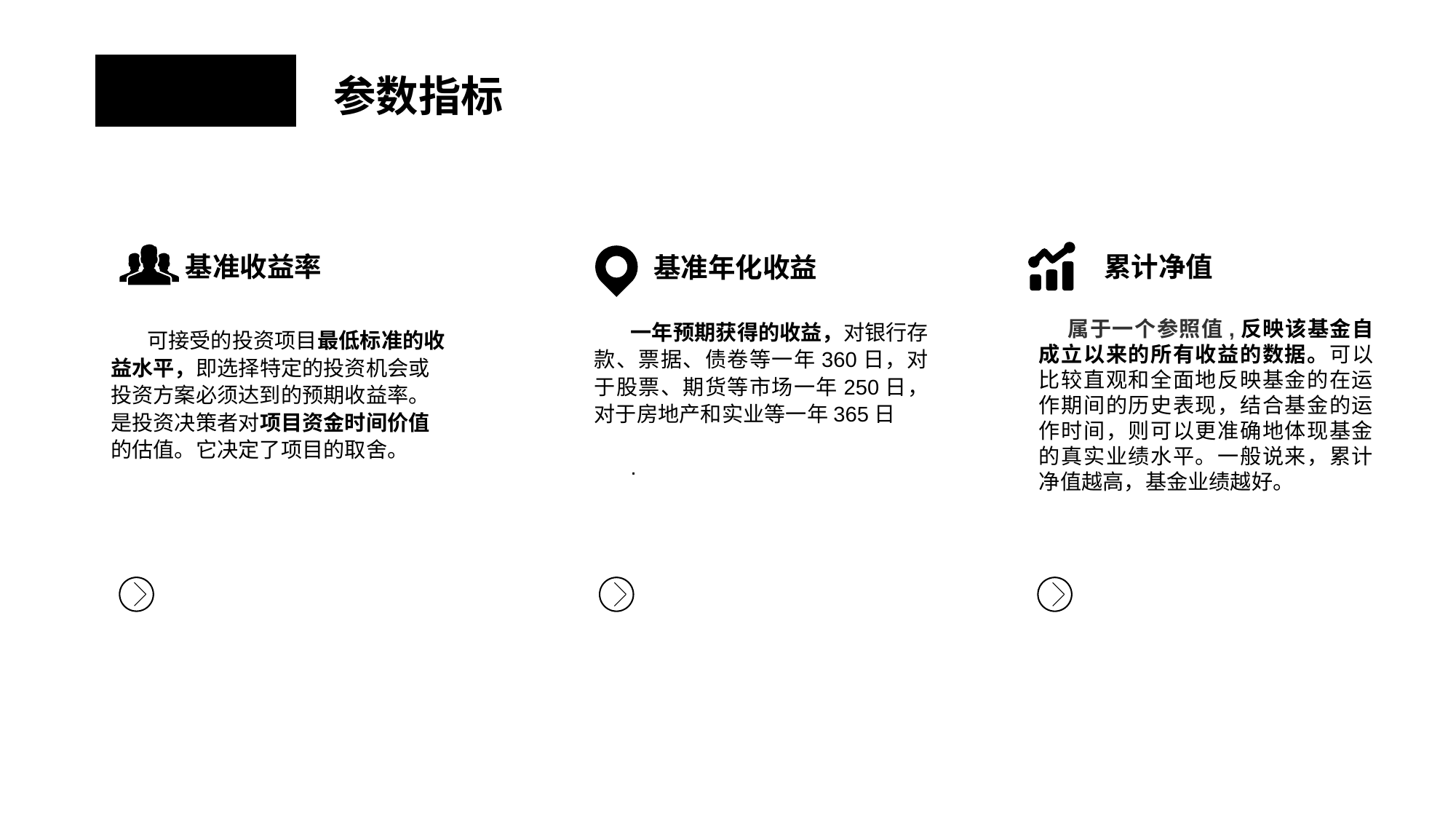

参数指标

累计净值

基准收益率

基准年化收益

    属于一个参照值,反映该基金自成立以来的所有收益的数据。可以比较直观和全面地反映基金的在运作期间的历史表现，结合基金的运作时间，则可以更准确地体现基金的真实业绩水平。一般说来，累计净值越高，基金业绩越好。
一年预期获得的收益，对银行存款、票据、债卷等一年360日，对于股票、期货等市场一年250日，对于房地产和实业等一年365日

.
可接受的投资项目最低标准的收益水平，即选择特定的投资机会或投资方案必须达到的预期收益率。是投资决策者对项目资金时间价值的估值。它决定了项目的取舍。